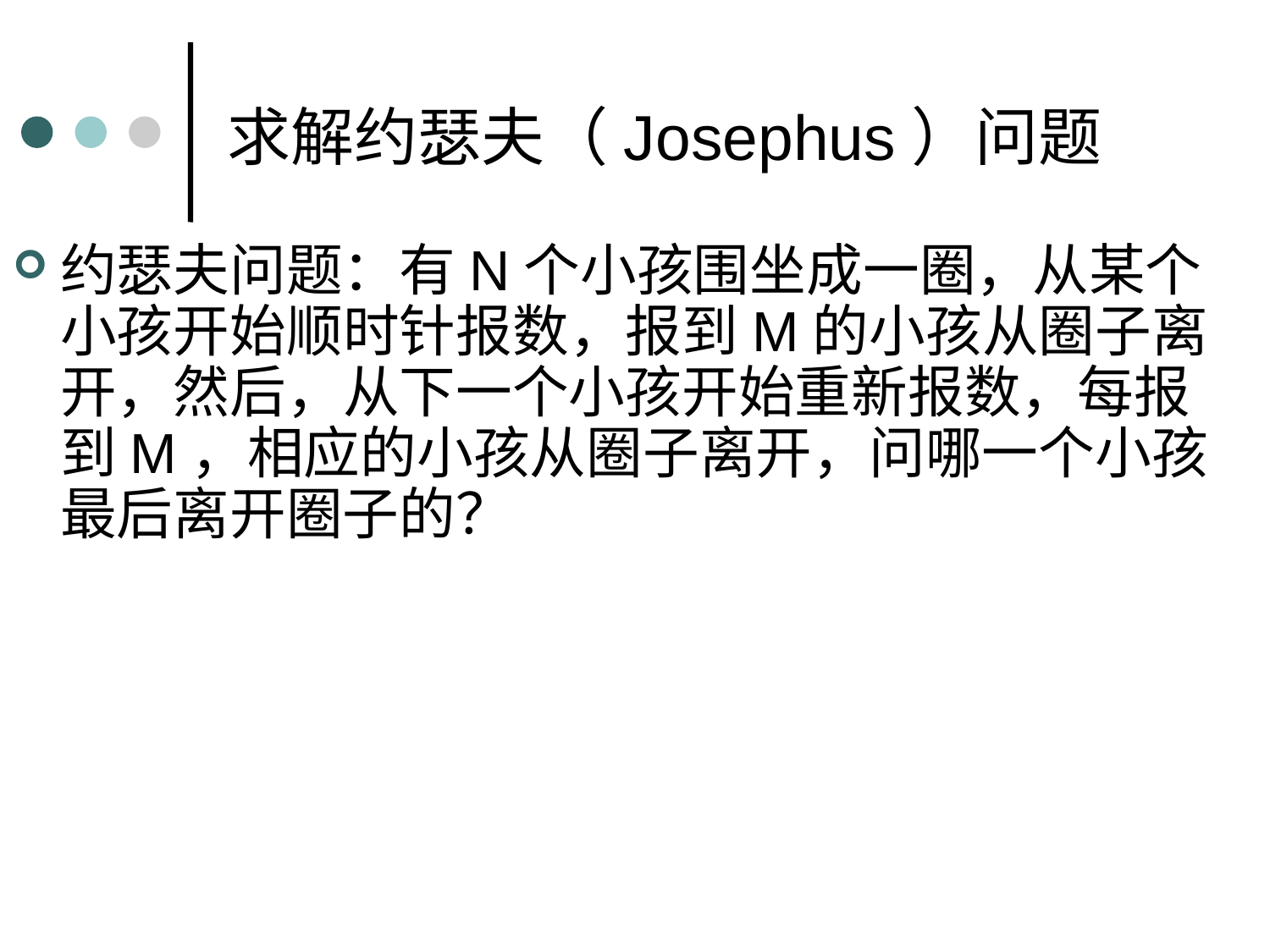

求解约瑟夫（Josephus）问题
约瑟夫问题：有N个小孩围坐成一圈，从某个小孩开始顺时针报数，报到M的小孩从圈子离开，然后，从下一个小孩开始重新报数，每报到M，相应的小孩从圈子离开，问哪一个小孩最后离开圈子的？